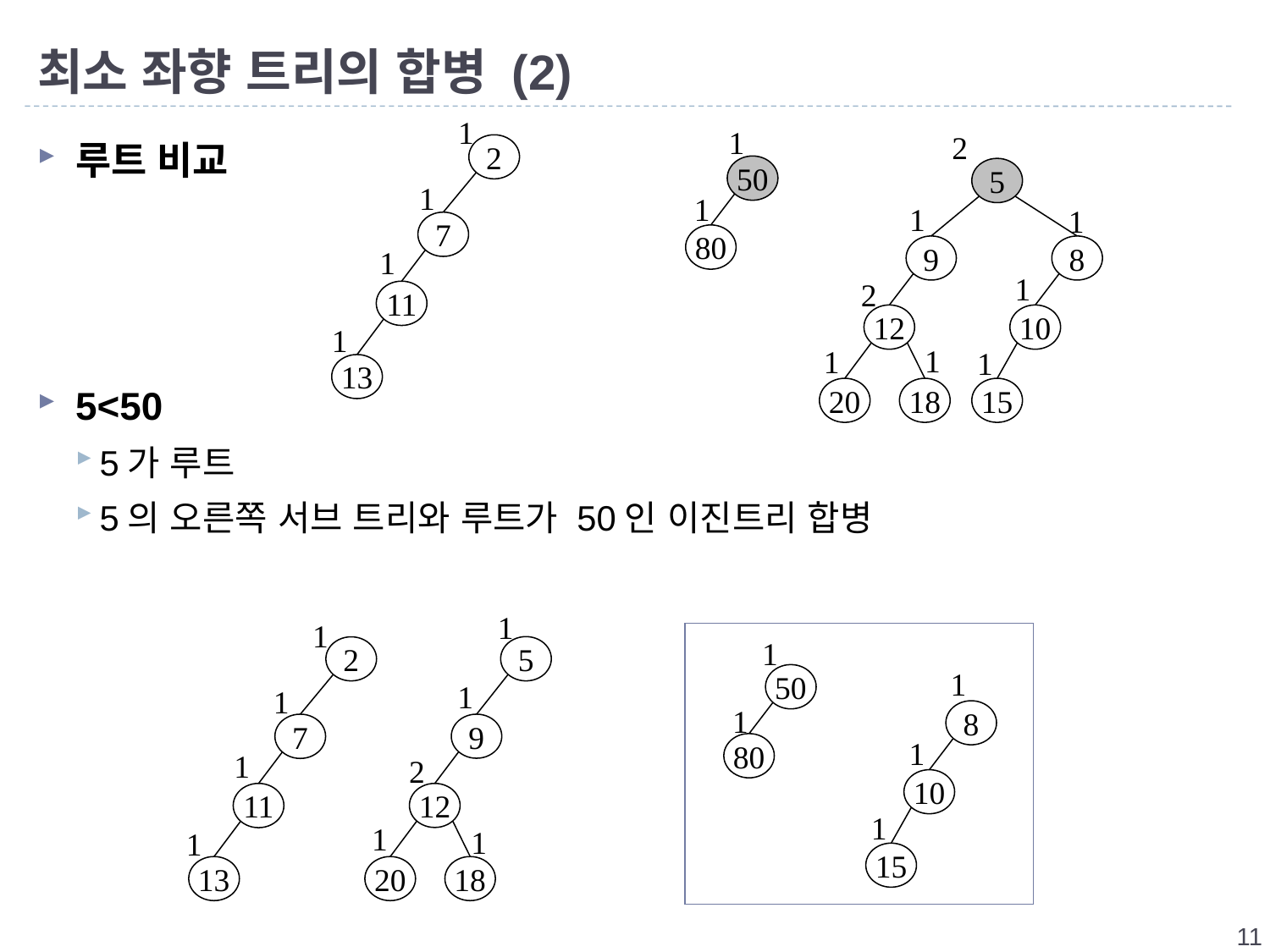

# 최소 좌향 트리의 합병 (2)
1
루트 비교

5<50
5가 루트
5의 오른쪽 서브 트리와 루트가 50인 이진트리 합병
1
2
2
50
5
1
1
1
1
7
80
9
8
1
1
2
11
12
10
1
1
1
1
13
20
18
15
1
1

1
5
2
1
50
1
1
1
8
7
9
1
80
1
2
10
11
12
1
1
1
1
15
13
20
18
11